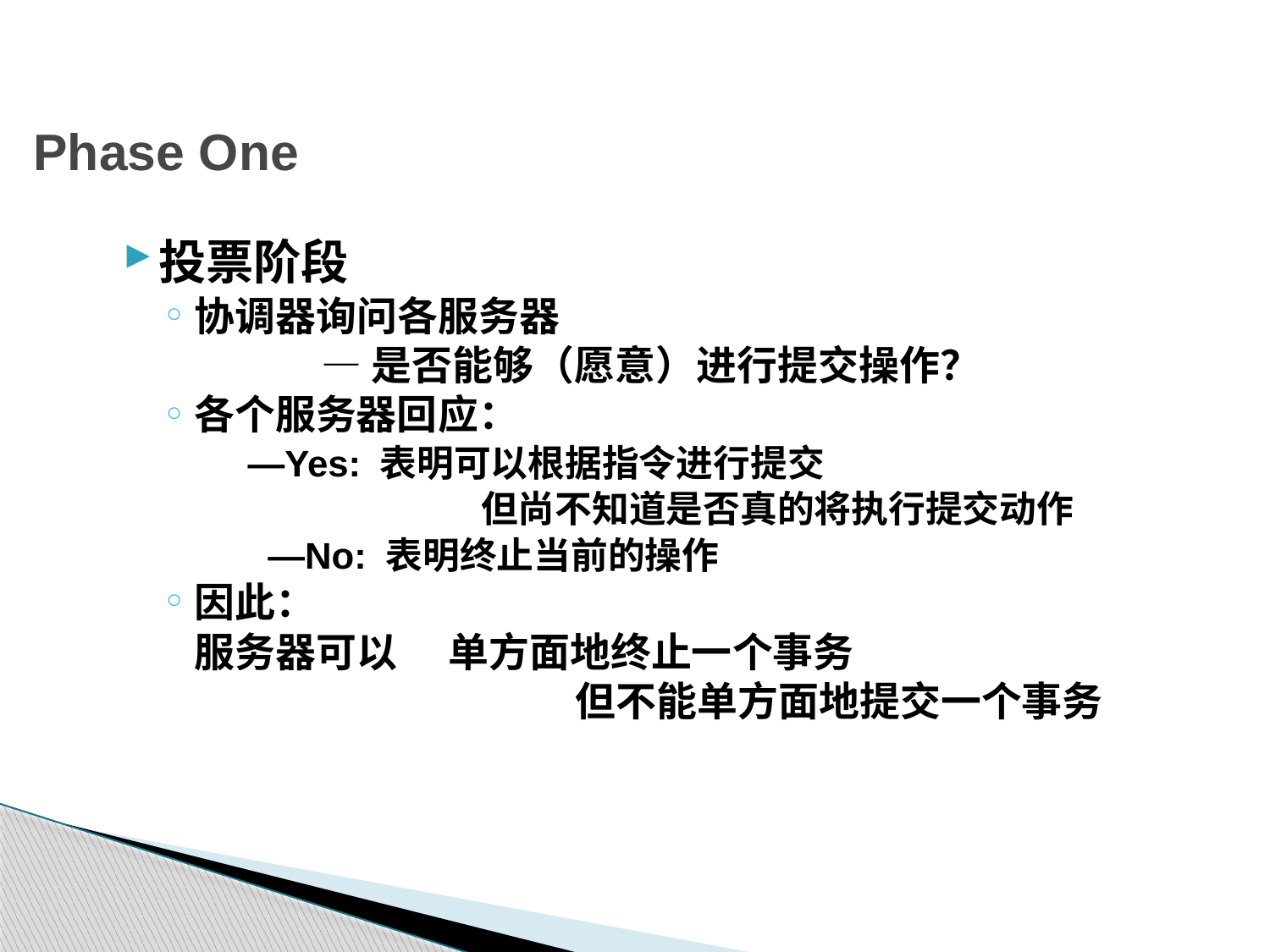

# Phase One
投票阶段
协调器询问各服务器
		—是否能够（愿意）进行提交操作？
各个服务器回应：
	  —Yes: 表明可以根据指令进行提交
			但尚不知道是否真的将执行提交动作
       —No: 表明终止当前的操作
因此：
	服务器可以	单方面地终止一个事务
				但不能单方面地提交一个事务